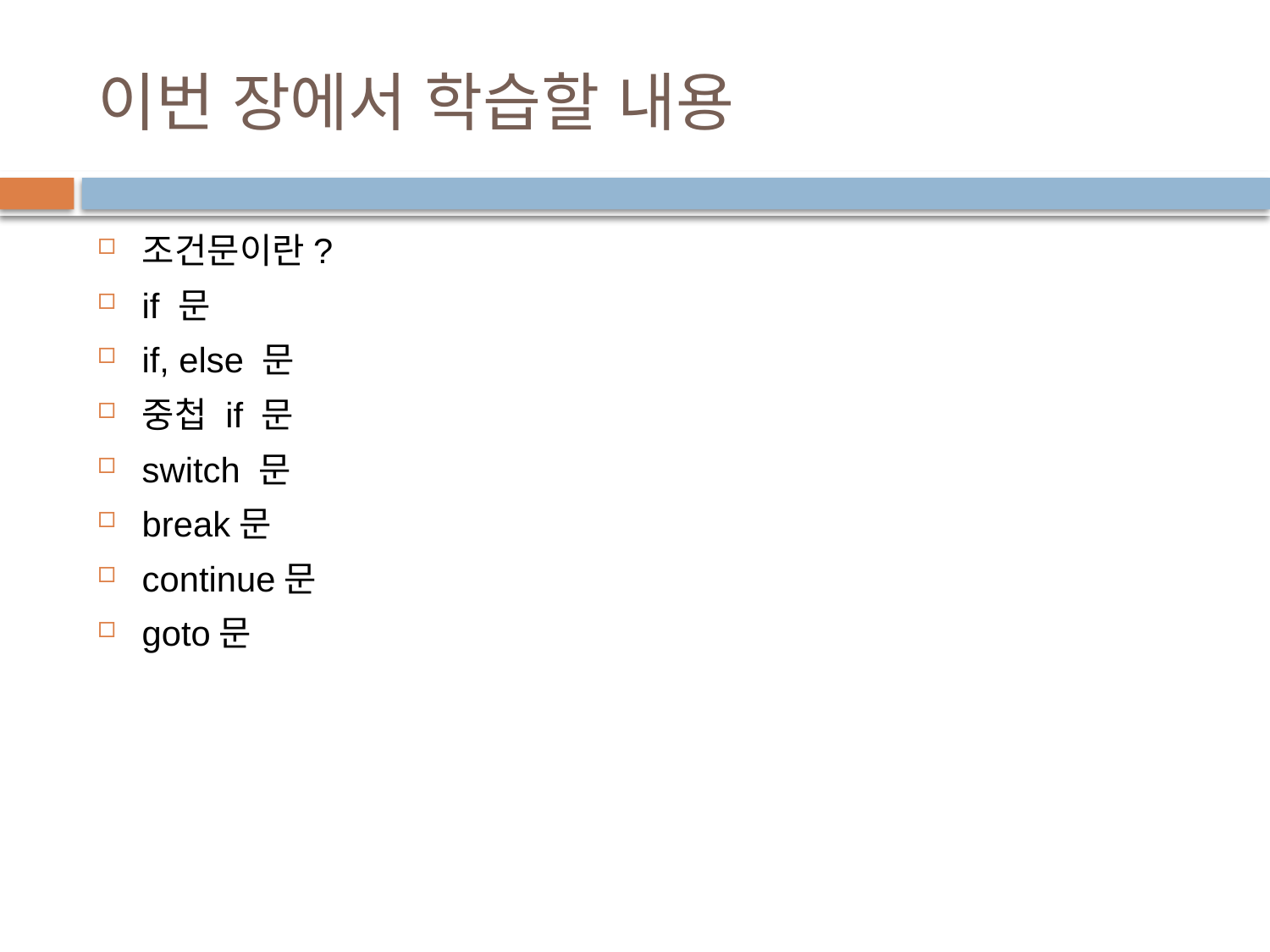

# 이번 장에서 학습할 내용
조건문이란?
if 문
if, else 문
중첩 if 문
switch 문
break문
continue문
goto문